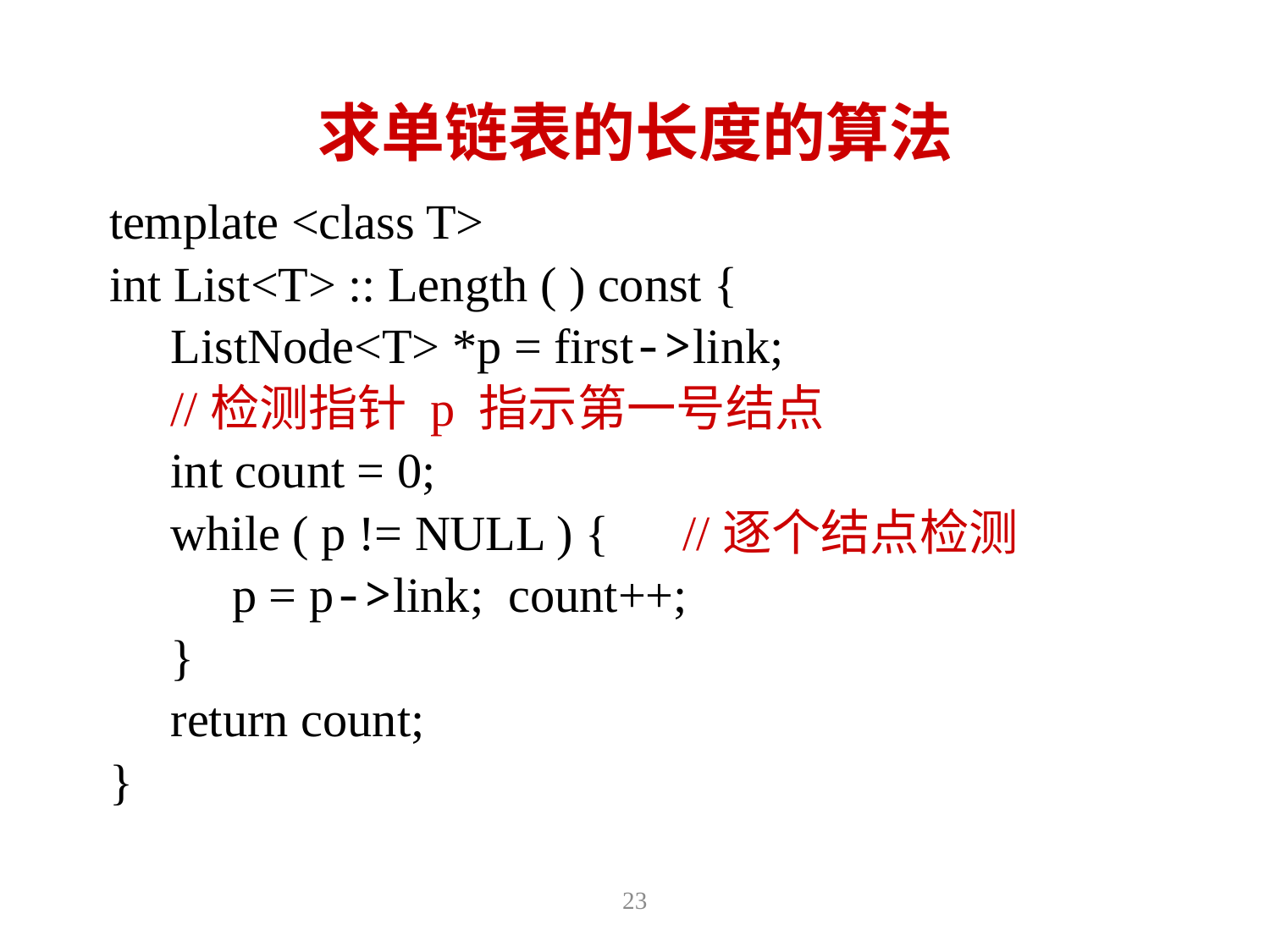

# 求单链表的长度的算法
template <class T>
int List<T> :: Length ( ) const {
     ListNode<T> *p = first->link;
     //检测指针 p 指示第一号结点
     int count = 0;
     while ( p != NULL ) {      //逐个结点检测
          p = p->link;  count++;
     }
     return count;
}
23